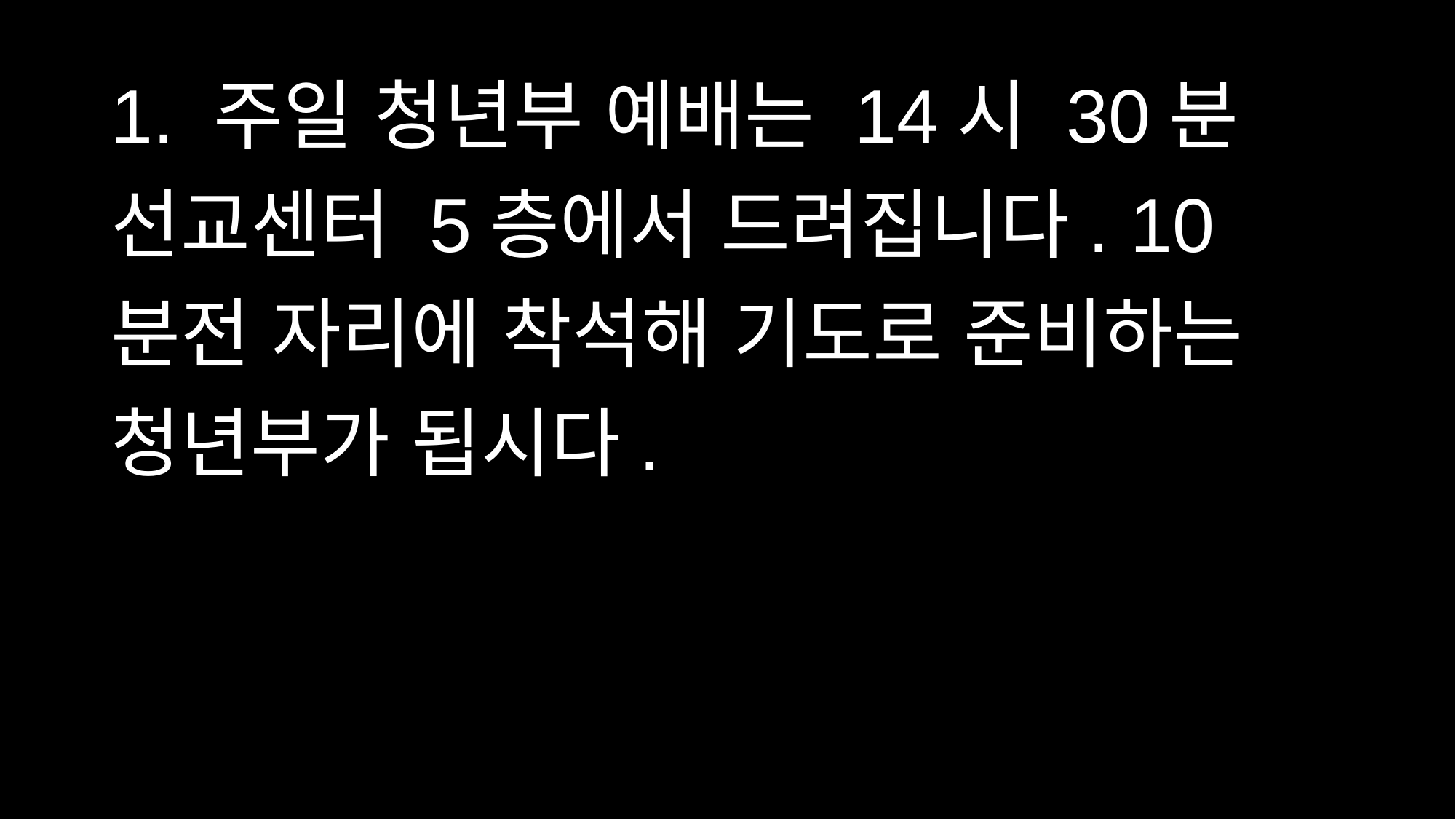

# 1. 주일 청년부 예배는 14시 30분 선교센터 5층에서 드려집니다. 10분전 자리에 착석해 기도로 준비하는 청년부가 됩시다.